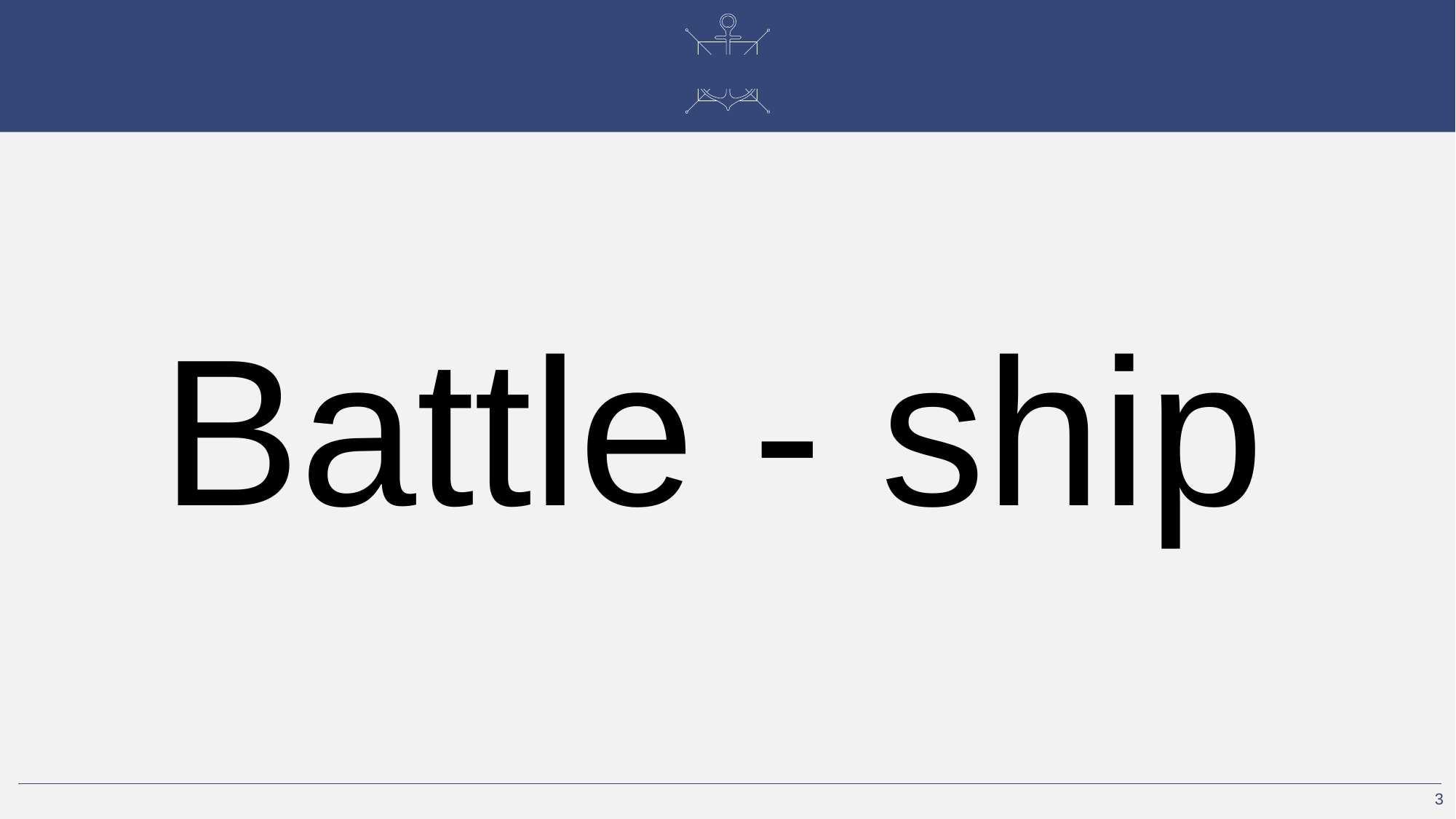

# 게임 소개
Battle - ship
3